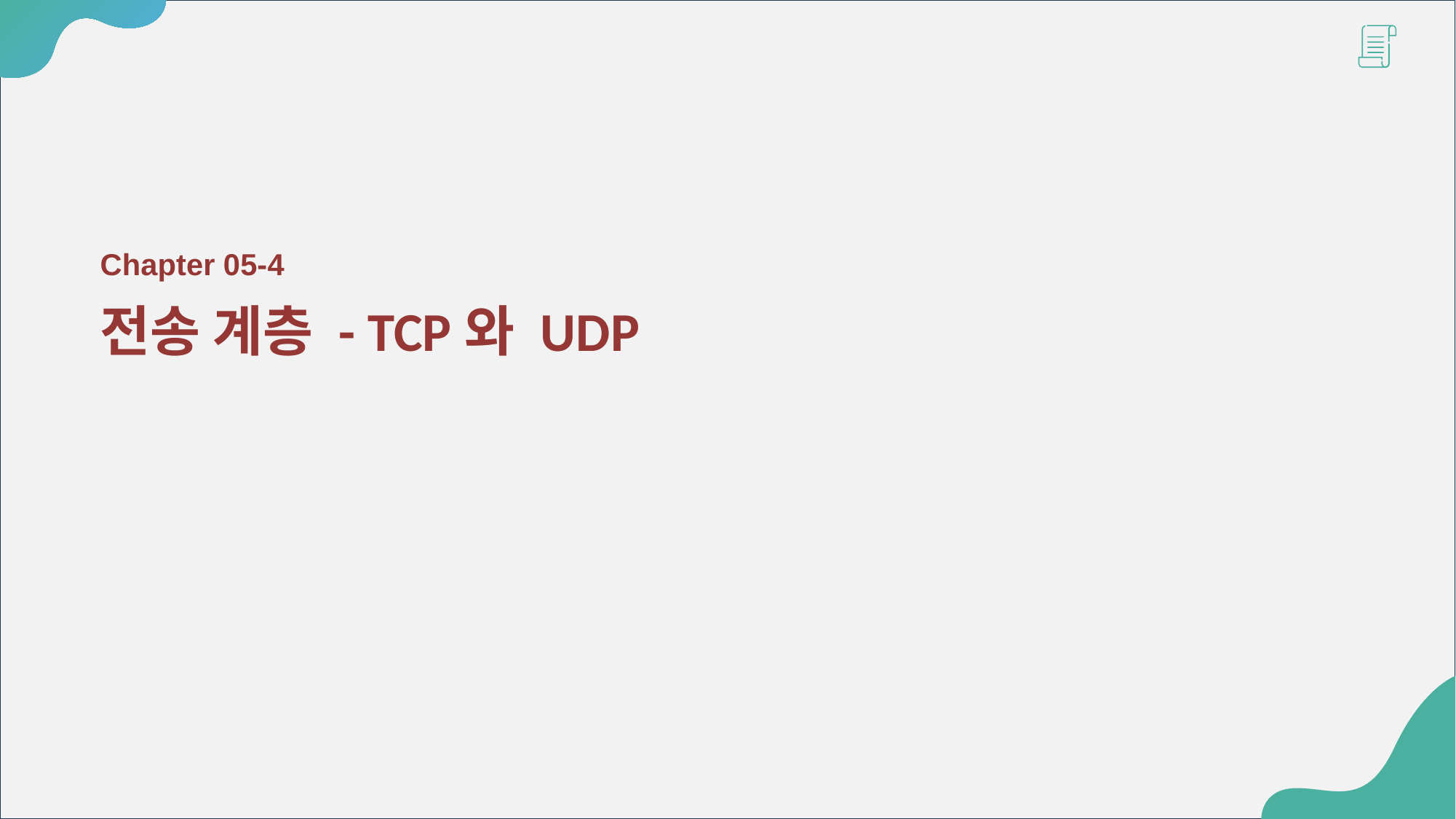

Chapter 05-4
전송 계층 - TCP와 UDP